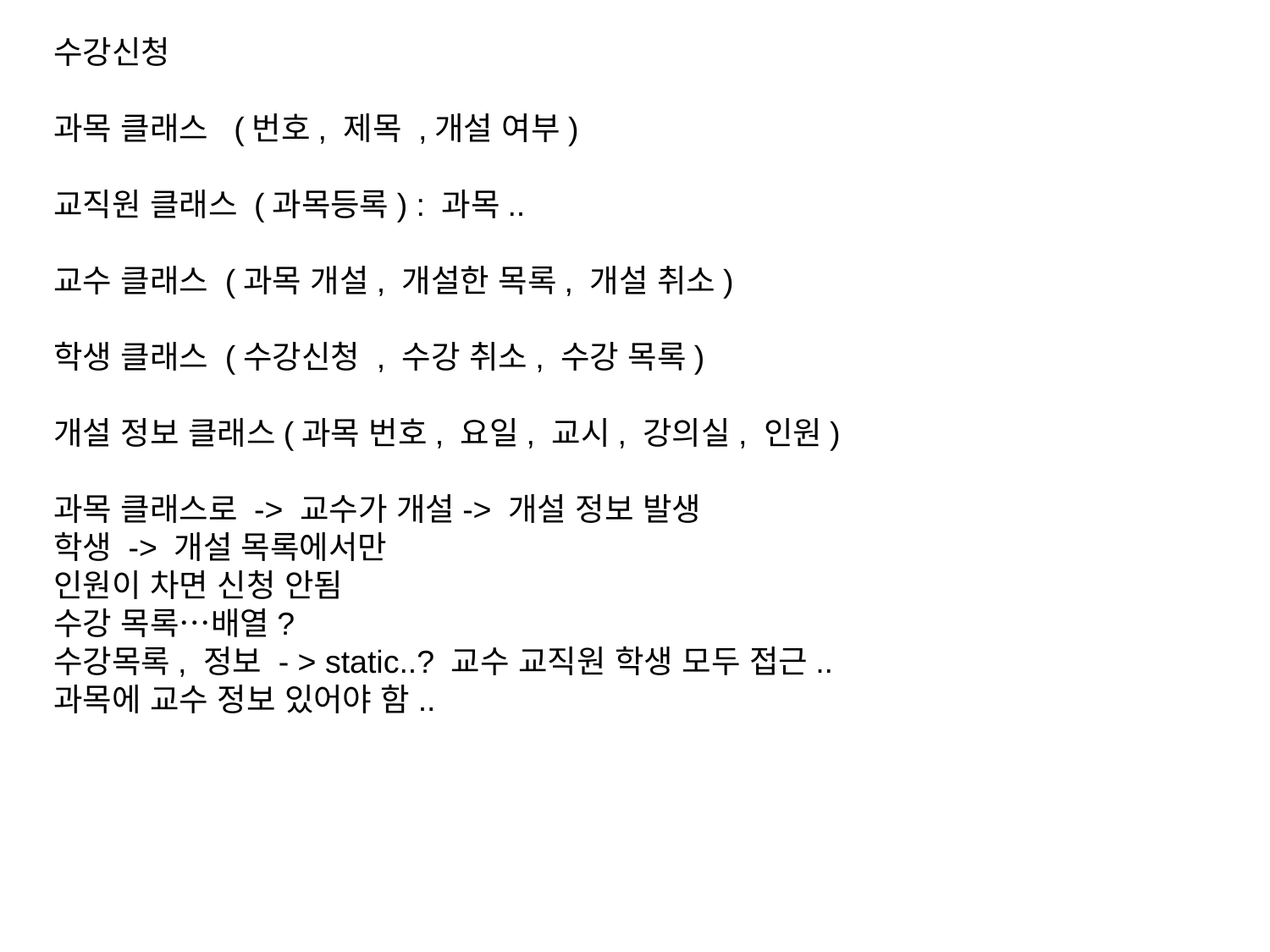

수강신청

과목 클래스  (번호, 제목 ,개설 여부)

교직원 클래스 (과목등록) : 과목..

교수 클래스 (과목 개설, 개설한 목록, 개설 취소)

학생 클래스 (수강신청 , 수강 취소, 수강 목록)

개설 정보 클래스(과목 번호, 요일, 교시, 강의실, 인원)

과목 클래스로 -> 교수가 개설-> 개설 정보 발생
학생 -> 개설 목록에서만
인원이 차면 신청 안됨
수강 목록…배열?
수강목록, 정보 - > static..? 교수 교직원 학생 모두 접근..
과목에 교수 정보 있어야 함..